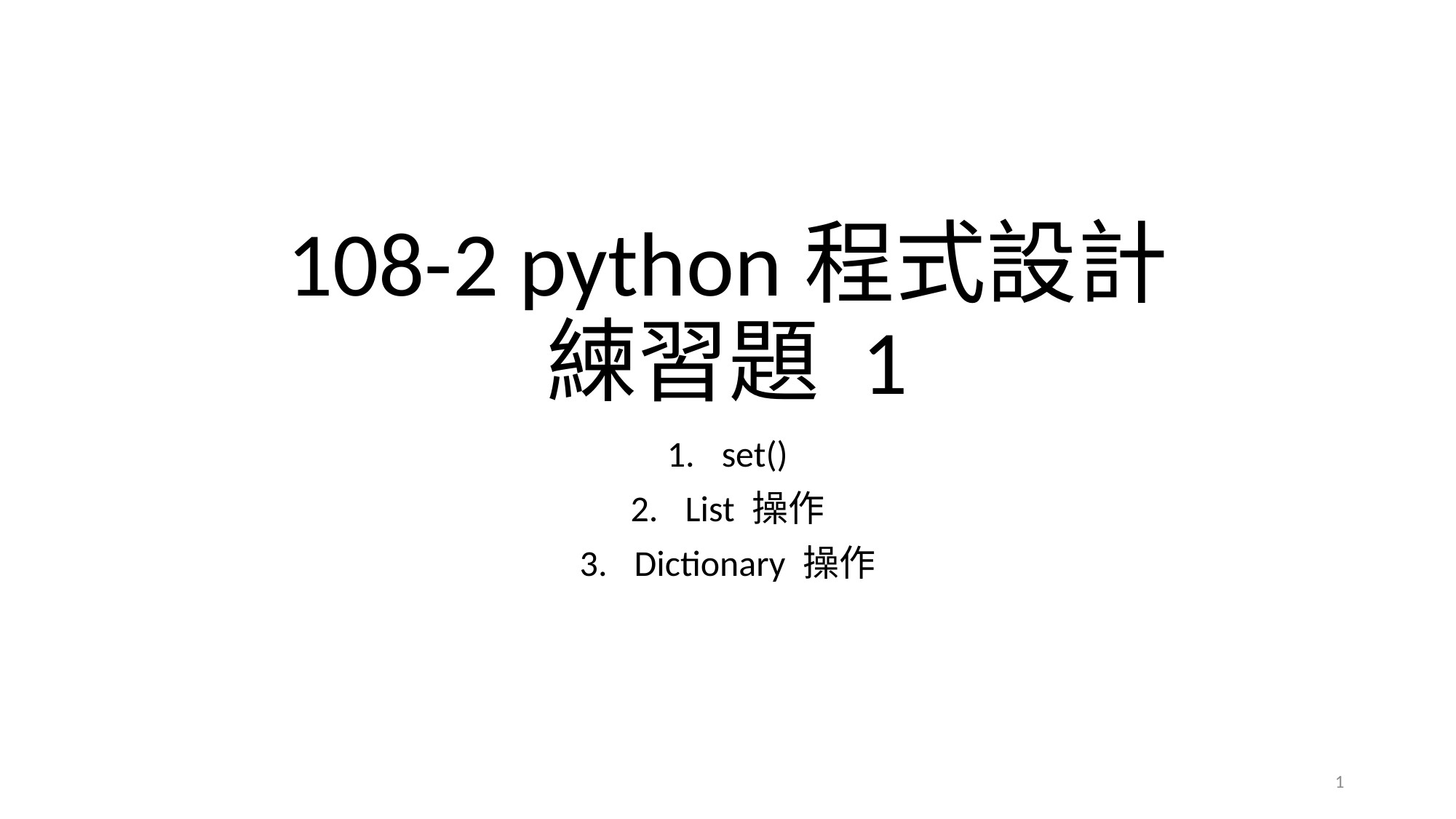

# 108-2 python程式設計 練習題 1
set()
List 操作
Dictionary 操作
1